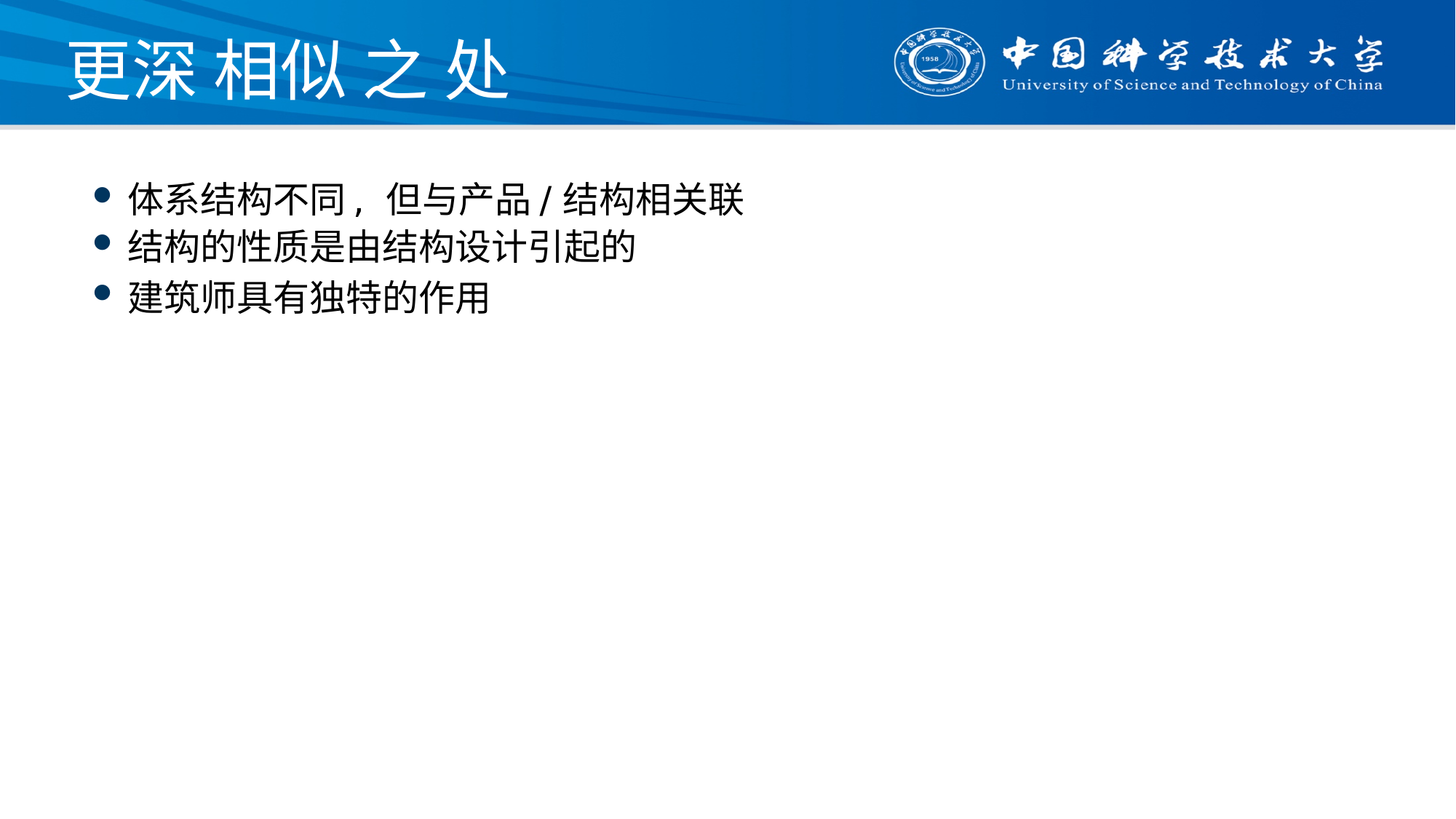

# 更深 相似 之 处
体系结构不同, 但与产品/结构相关联
结构的性质是由结构设计引起的
建筑师具有独特的作用